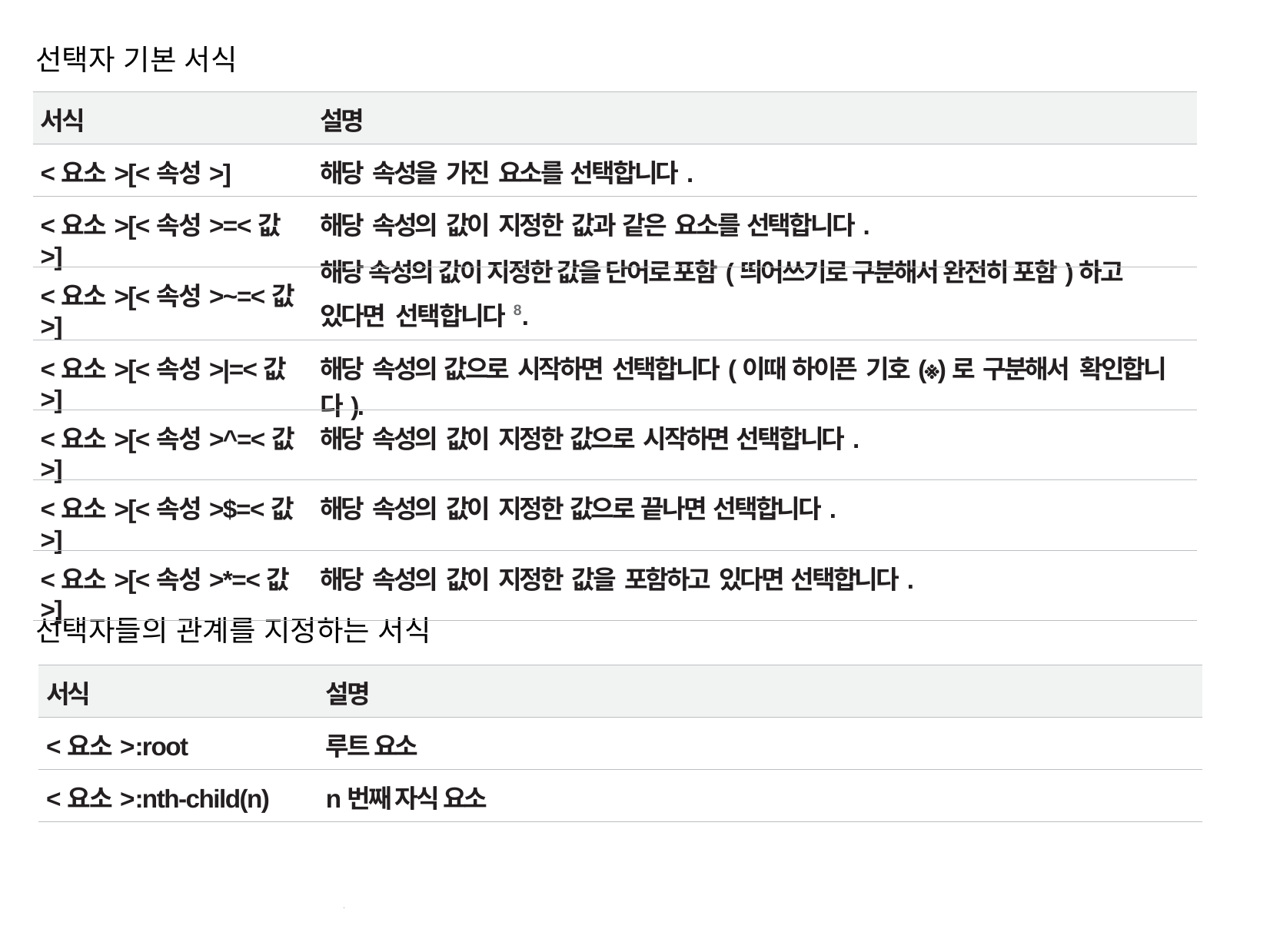

선택자 기본 서식

선택자들의 관계를 지정하는 서식
| 서식 | 설명 |
| --- | --- |
| <요소>[<속성>] | 해당 속성을 가진 요소를 선택합니다. |
| <요소>[<속성>=<값>] | 해당 속성의 값이 지정한 값과 같은 요소를 선택합니다. |
| <요소>[<속성>~=<값>] | 해당 속성의 값이 지정한 값을 단어로 포함(띄어쓰기로 구분해서 완전히 포함)하고 있다면 선택합니다8. |
| <요소>[<속성>|=<값>] | 해당 속성의 값으로 시작하면 선택합니다(이때 하이픈 기호(※)로 구분해서 확인합니다). |
| <요소>[<속성>^=<값>] | 해당 속성의 값이 지정한 값으로 시작하면 선택합니다. |
| <요소>[<속성>$=<값>] | 해당 속성의 값이 지정한 값으로 끝나면 선택합니다. |
| <요소>[<속성>\*=<값>] | 해당 속성의 값이 지정한 값을 포함하고 있다면 선택합니다. |
| 서식 | 설명 |
| --- | --- |
| <요소>:root | 루트 요소 |
| <요소>:nth-child(n) | n번째 자식 요소 |